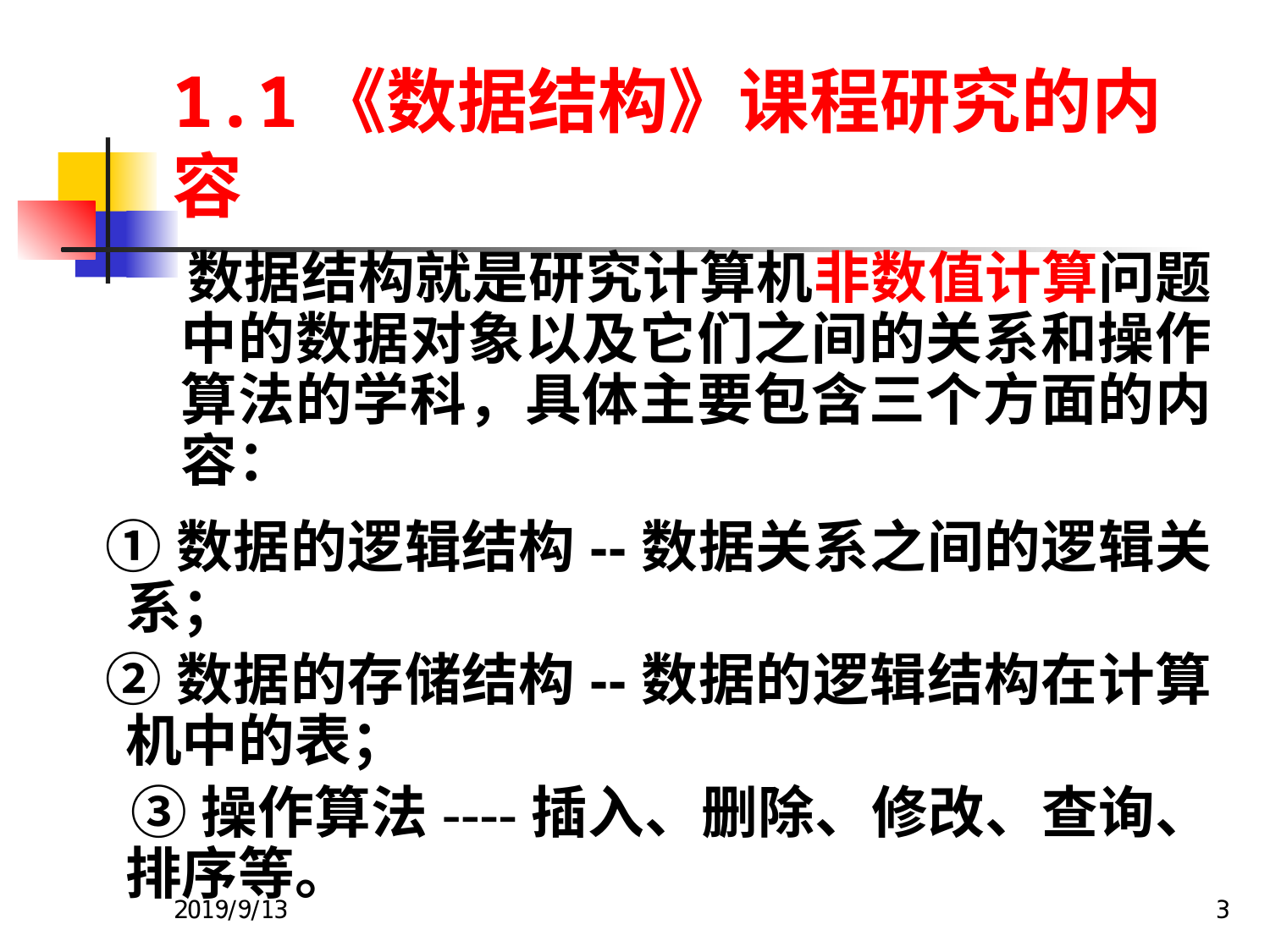

# 1.1《数据结构》课程研究的内容
   数据结构就是研究计算机非数值计算问题中的数据对象以及它们之间的关系和操作算法的学科，具体主要包含三个方面的内容：
  ①数据的逻辑结构--数据关系之间的逻辑关系；
  ②数据的存储结构--数据的逻辑结构在计算机中的表；
    ③操作算法----插入、删除、修改、查询、排序等。
2019/9/13
3